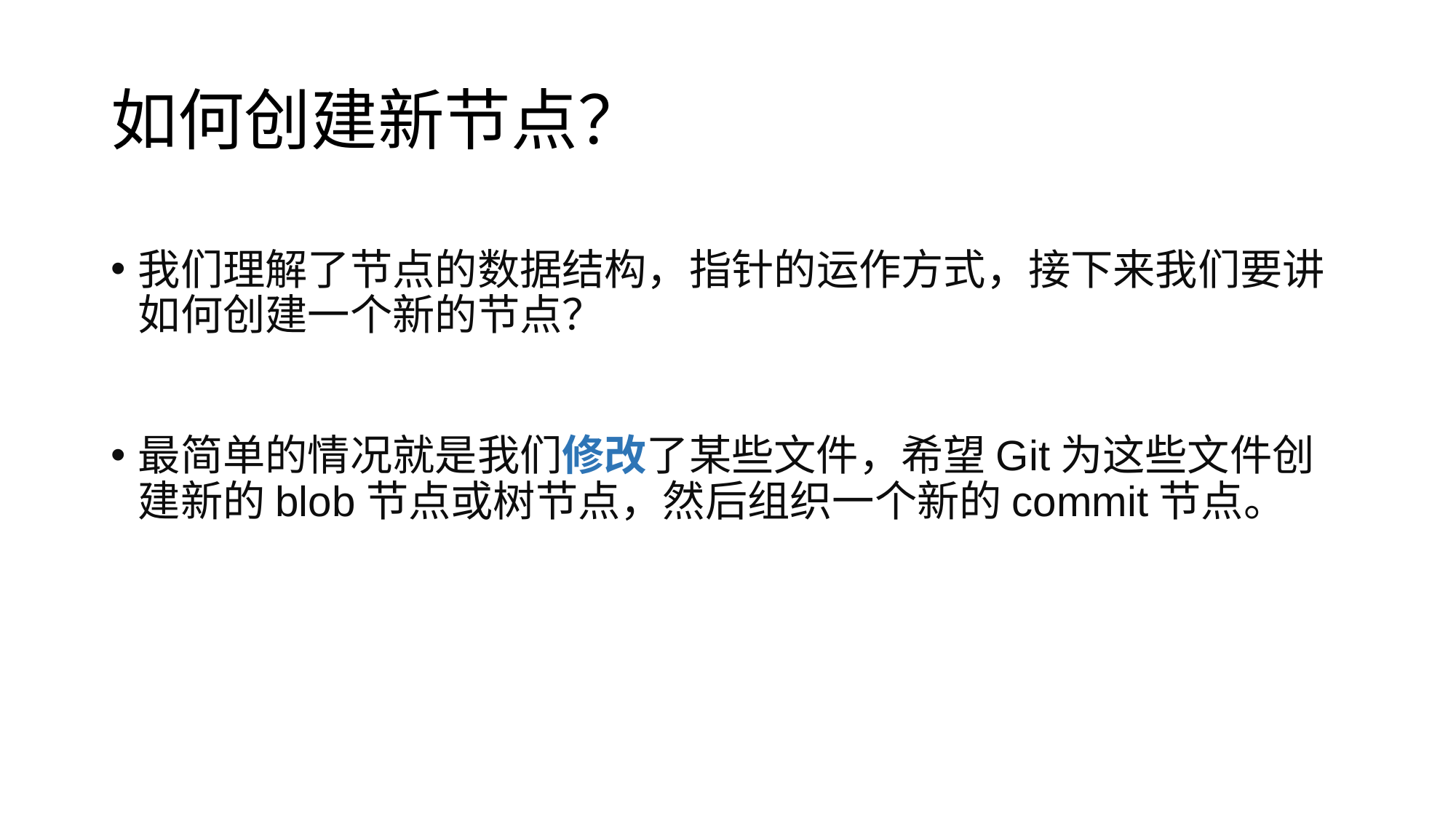

# 如何创建新节点？

我们理解了节点的数据结构，指针的运作方式，接下来我们要讲如何创建一个新的节点？

最简单的情况就是我们修改了某些文件，希望Git为这些文件创建新的blob节点或树节点，然后组织一个新的commit节点。